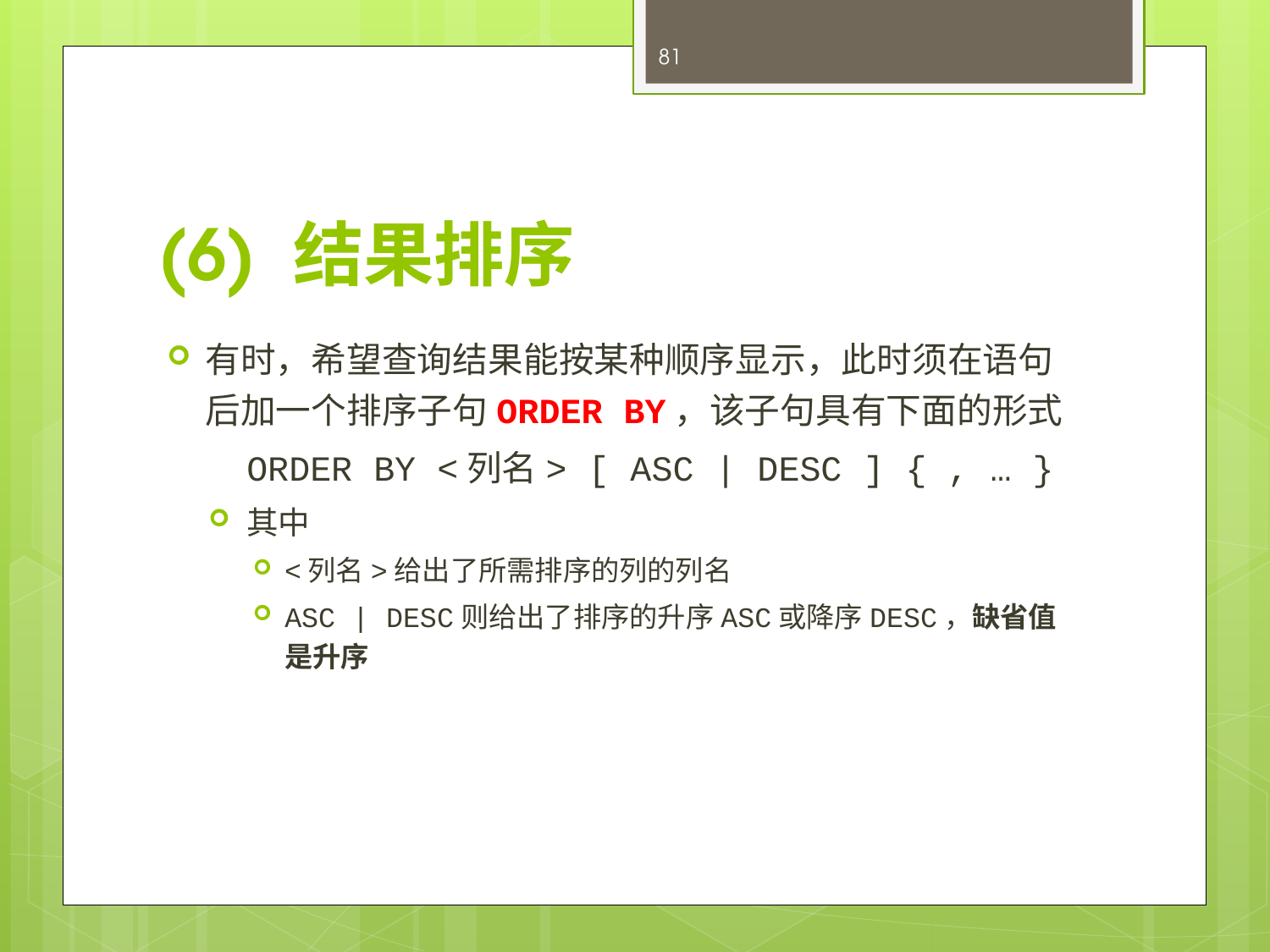

81
# (6) 结果排序
有时，希望查询结果能按某种顺序显示，此时须在语句后加一个排序子句ORDER BY，该子句具有下面的形式
	ORDER BY <列名> [ ASC | DESC ] { , … }
其中
<列名>给出了所需排序的列的列名
ASC | DESC则给出了排序的升序ASC或降序DESC，缺省值是升序